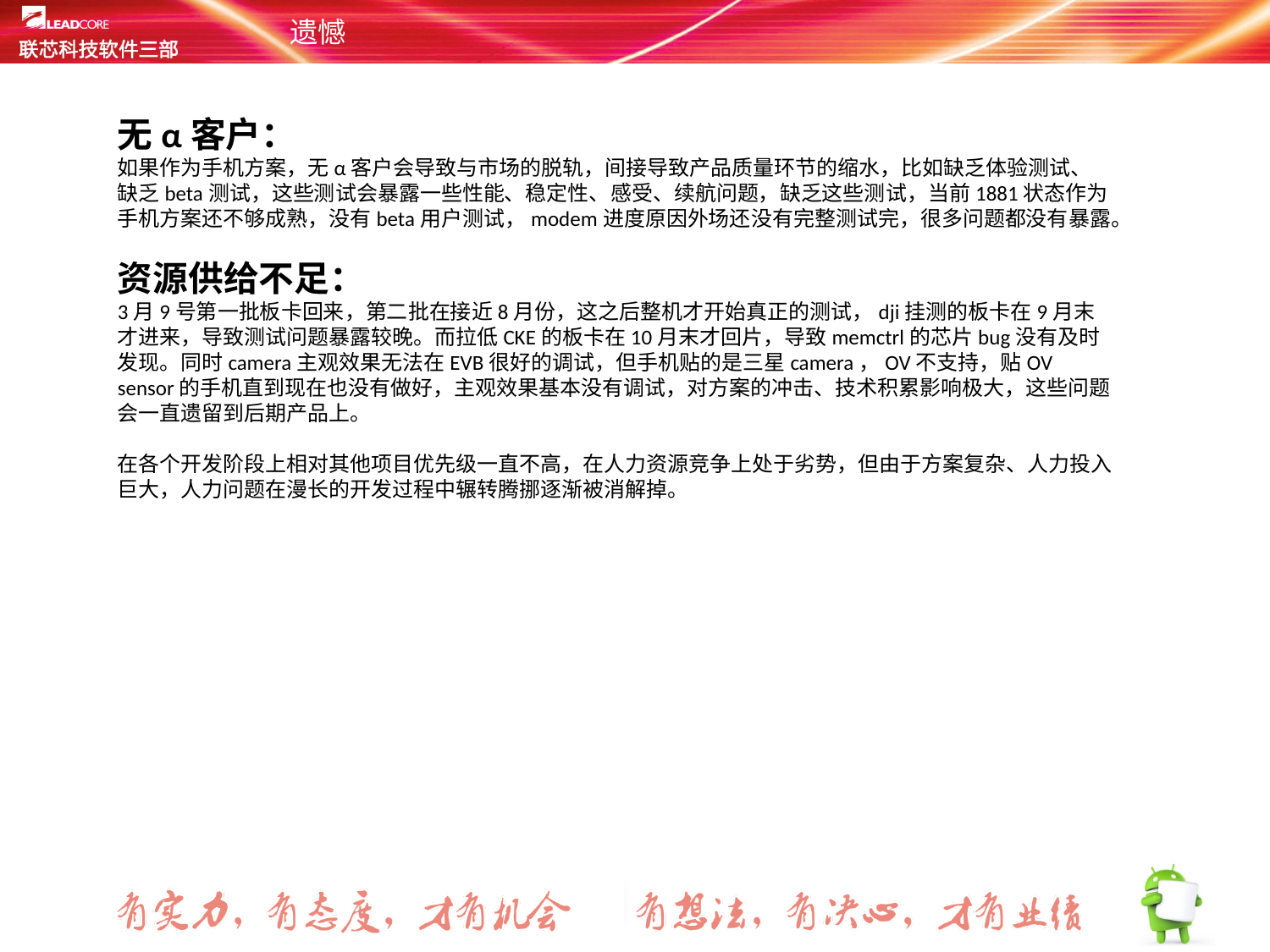

# 遗憾
无α客户：
如果作为手机方案，无α客户会导致与市场的脱轨，间接导致产品质量环节的缩水，比如缺乏体验测试、缺乏beta测试，这些测试会暴露一些性能、稳定性、感受、续航问题，缺乏这些测试，当前1881状态作为手机方案还不够成熟，没有beta用户测试，modem进度原因外场还没有完整测试完，很多问题都没有暴露。

资源供给不足：
3月9号第一批板卡回来，第二批在接近8月份，这之后整机才开始真正的测试，dji挂测的板卡在9月末才进来，导致测试问题暴露较晚。而拉低CKE的板卡在10月末才回片，导致memctrl的芯片bug没有及时发现。同时camera主观效果无法在EVB很好的调试，但手机贴的是三星camera，OV不支持，贴OV sensor的手机直到现在也没有做好，主观效果基本没有调试，对方案的冲击、技术积累影响极大，这些问题会一直遗留到后期产品上。

在各个开发阶段上相对其他项目优先级一直不高，在人力资源竞争上处于劣势，但由于方案复杂、人力投入巨大，人力问题在漫长的开发过程中辗转腾挪逐渐被消解掉。